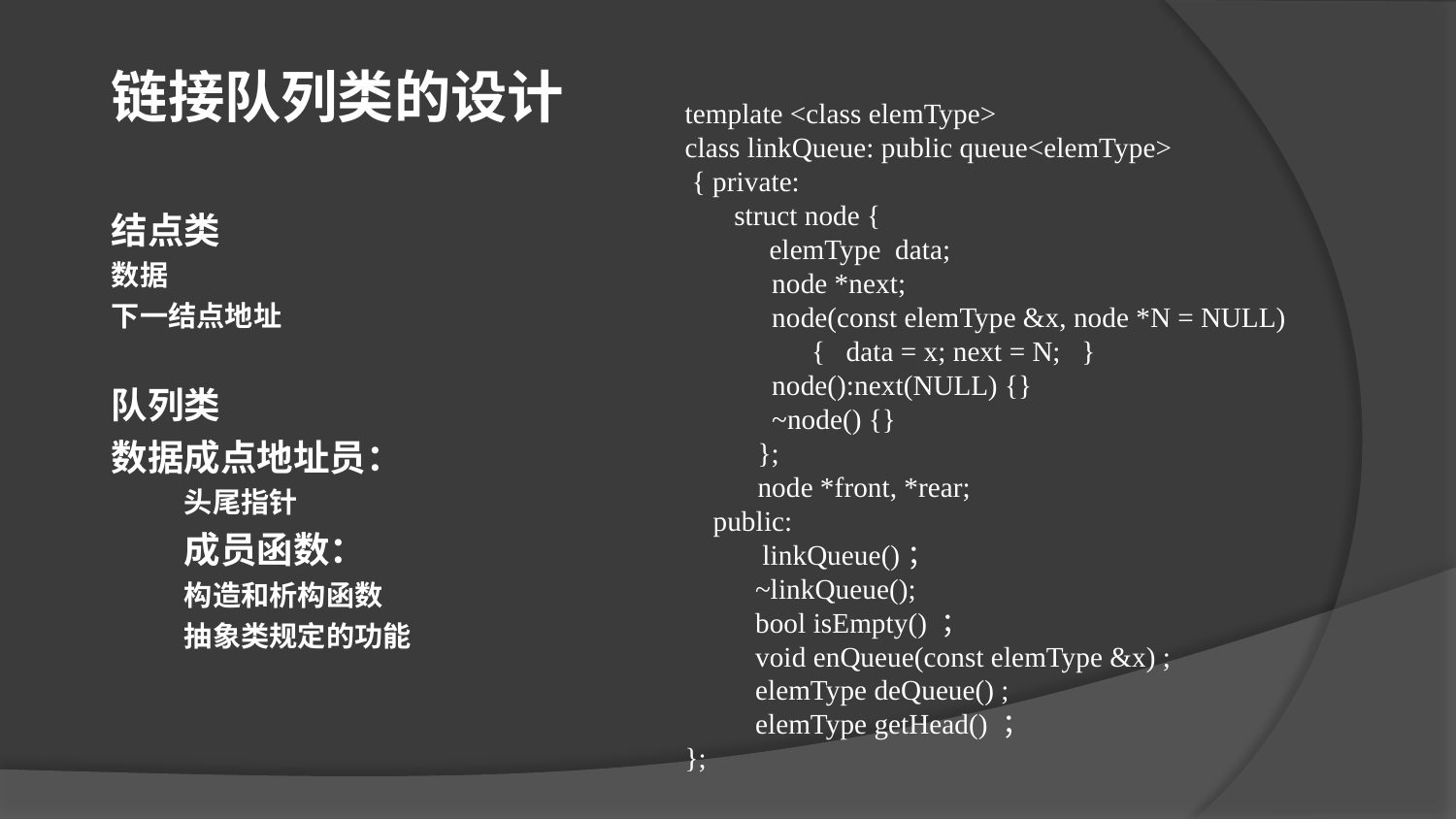

链接队列类的设计
template <class elemType>
class linkQueue: public queue<elemType>
 { private:
       struct node {
            elemType  data;
	  node *next;
 	  node(const elemType &x, node *N = NULL)
                  {   data = x; next = N;   }
	  node():next(NULL) {}
	  ~node() {}
	};
	node *front, *rear;
    public:
           linkQueue()；
          ~linkQueue();
          bool isEmpty() ；
          void enQueue(const elemType &x) ;
          elemType deQueue() ;
          elemType getHead() ；
};
结点类
数据
下一结点地址

队列类
数据成点地址员：
头尾指针
成员函数：
构造和析构函数
抽象类规定的功能